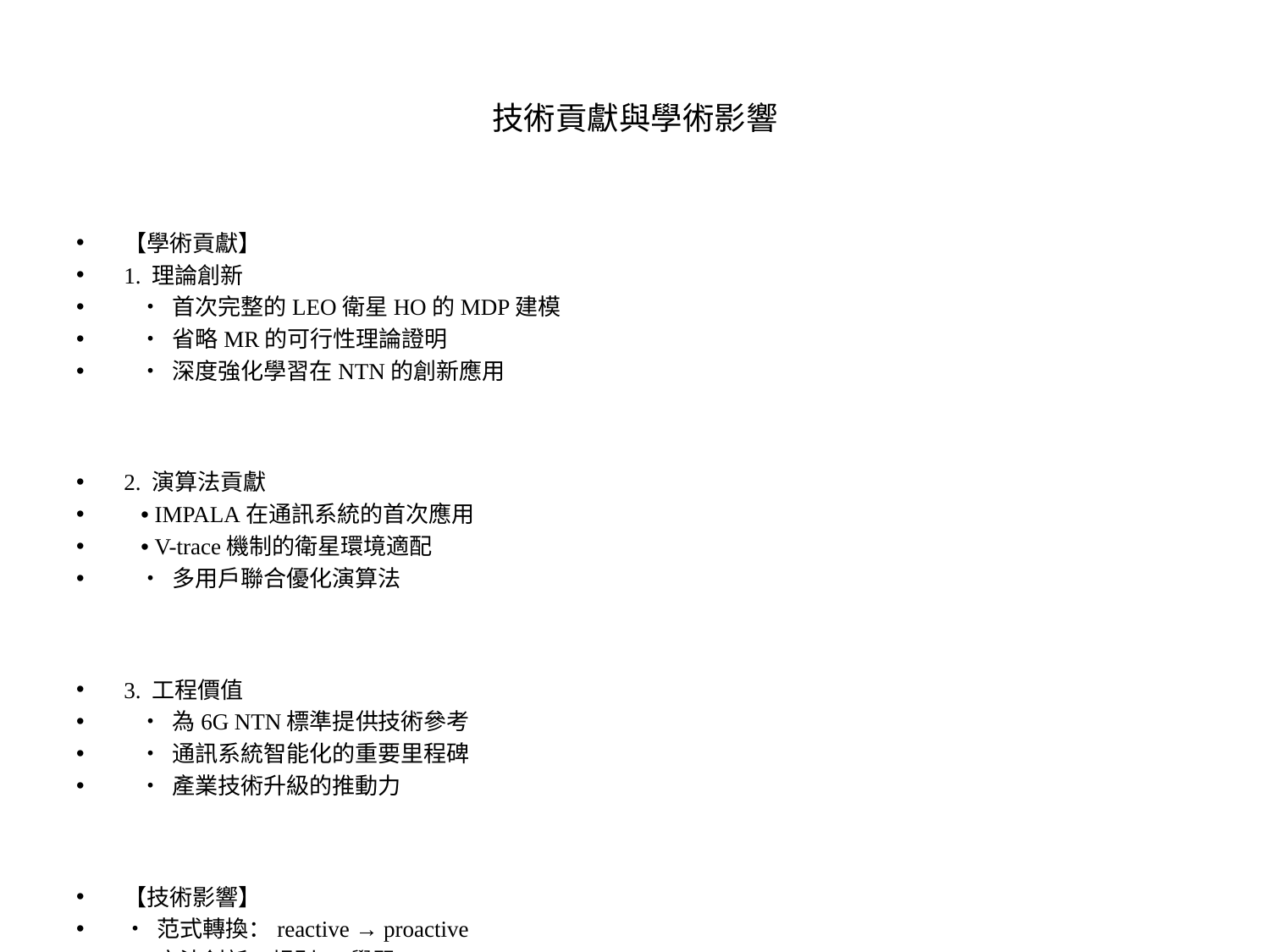

# 技術貢獻與學術影響
【學術貢獻】
1. 理論創新
   • 首次完整的LEO衛星HO的MDP建模
   • 省略MR的可行性理論證明
   • 深度強化學習在NTN的創新應用

2. 演算法貢獻
   • IMPALA在通訊系統的首次應用
   • V-trace機制的衛星環境適配
   • 多用戶聯合優化演算法

3. 工程價值
   • 為6G NTN標準提供技術參考
   • 通訊系統智能化的重要里程碑
   • 產業技術升級的推動力

【技術影響】
• 范式轉換：reactive → proactive
• 方法創新：規則 → 學習
• 優化層次：局部 → 全域

【未來展望】
• 多目標優化擴展
• 跨層聯合設計
• 大規模星座協作